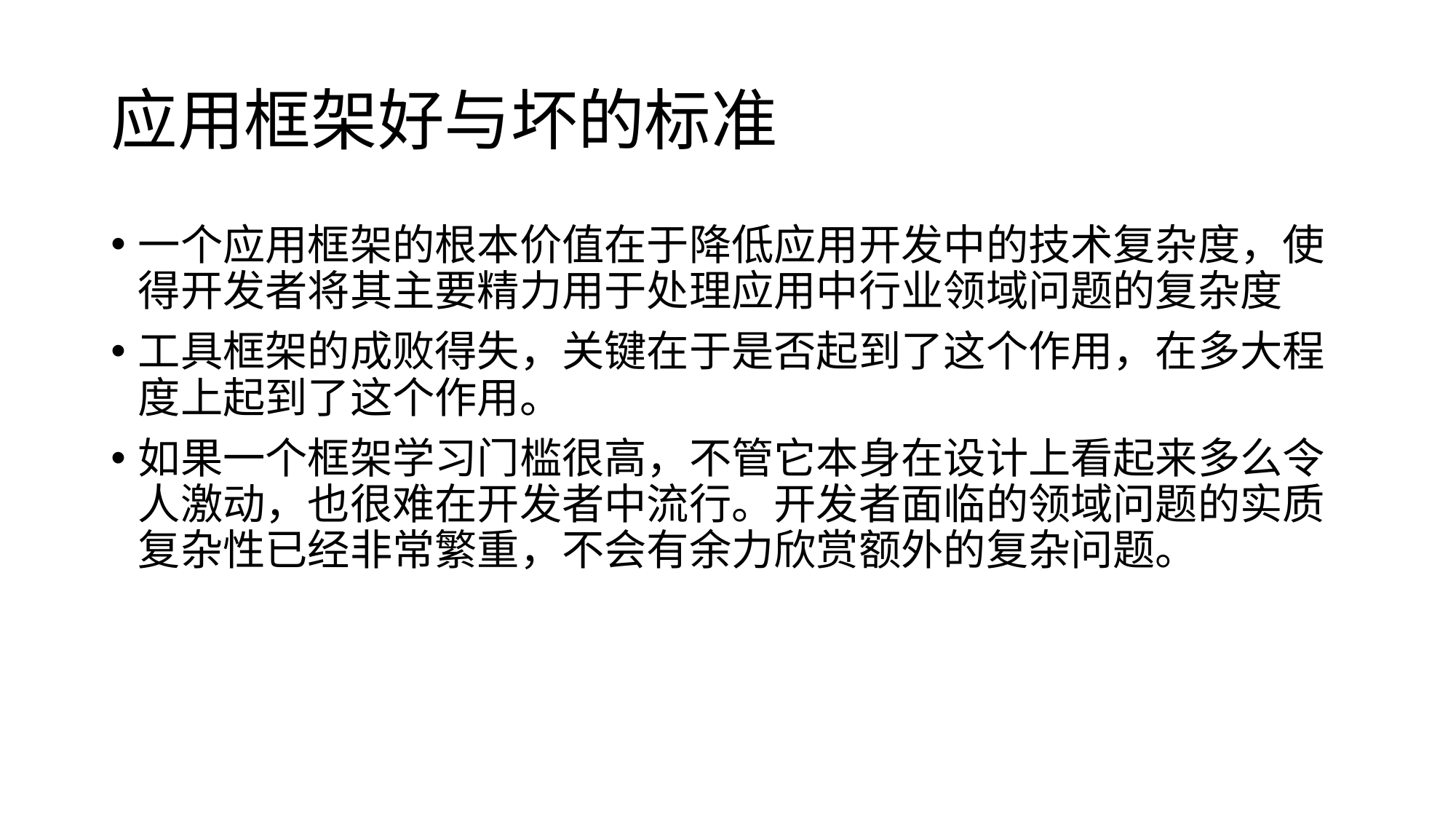

# 应用框架好与坏的标准
一个应用框架的根本价值在于降低应用开发中的技术复杂度，使得开发者将其主要精力用于处理应用中行业领域问题的复杂度
工具框架的成败得失，关键在于是否起到了这个作用，在多大程度上起到了这个作用。
如果一个框架学习门槛很高，不管它本身在设计上看起来多么令人激动，也很难在开发者中流行。开发者面临的领域问题的实质复杂性已经非常繁重，不会有余力欣赏额外的复杂问题。